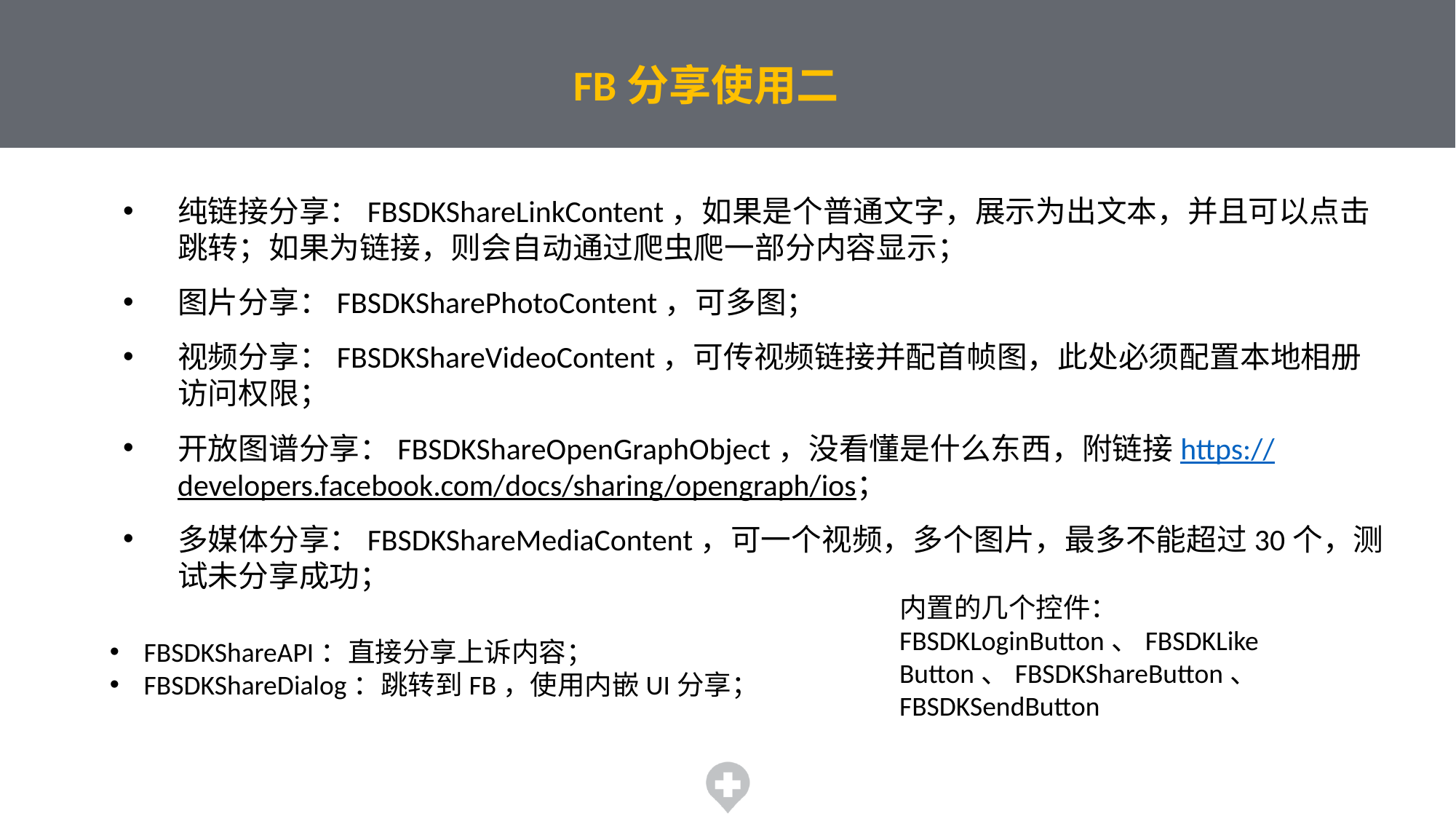

FB分享使用二
纯链接分享：FBSDKShareLinkContent，如果是个普通文字，展示为出文本，并且可以点击跳转；如果为链接，则会自动通过爬虫爬一部分内容显示；
图片分享：FBSDKSharePhotoContent，可多图；
视频分享：FBSDKShareVideoContent，可传视频链接并配首帧图，此处必须配置本地相册访问权限；
开放图谱分享：FBSDKShareOpenGraphObject，没看懂是什么东西，附链接https://developers.facebook.com/docs/sharing/opengraph/ios；
多媒体分享：FBSDKShareMediaContent，可一个视频，多个图片，最多不能超过30个，测试未分享成功；
内置的几个控件：FBSDKLoginButton、FBSDKLikeButton、FBSDKShareButton、FBSDKSendButton
FBSDKShareAPI：直接分享上诉内容；
FBSDKShareDialog：跳转到FB，使用内嵌UI分享；